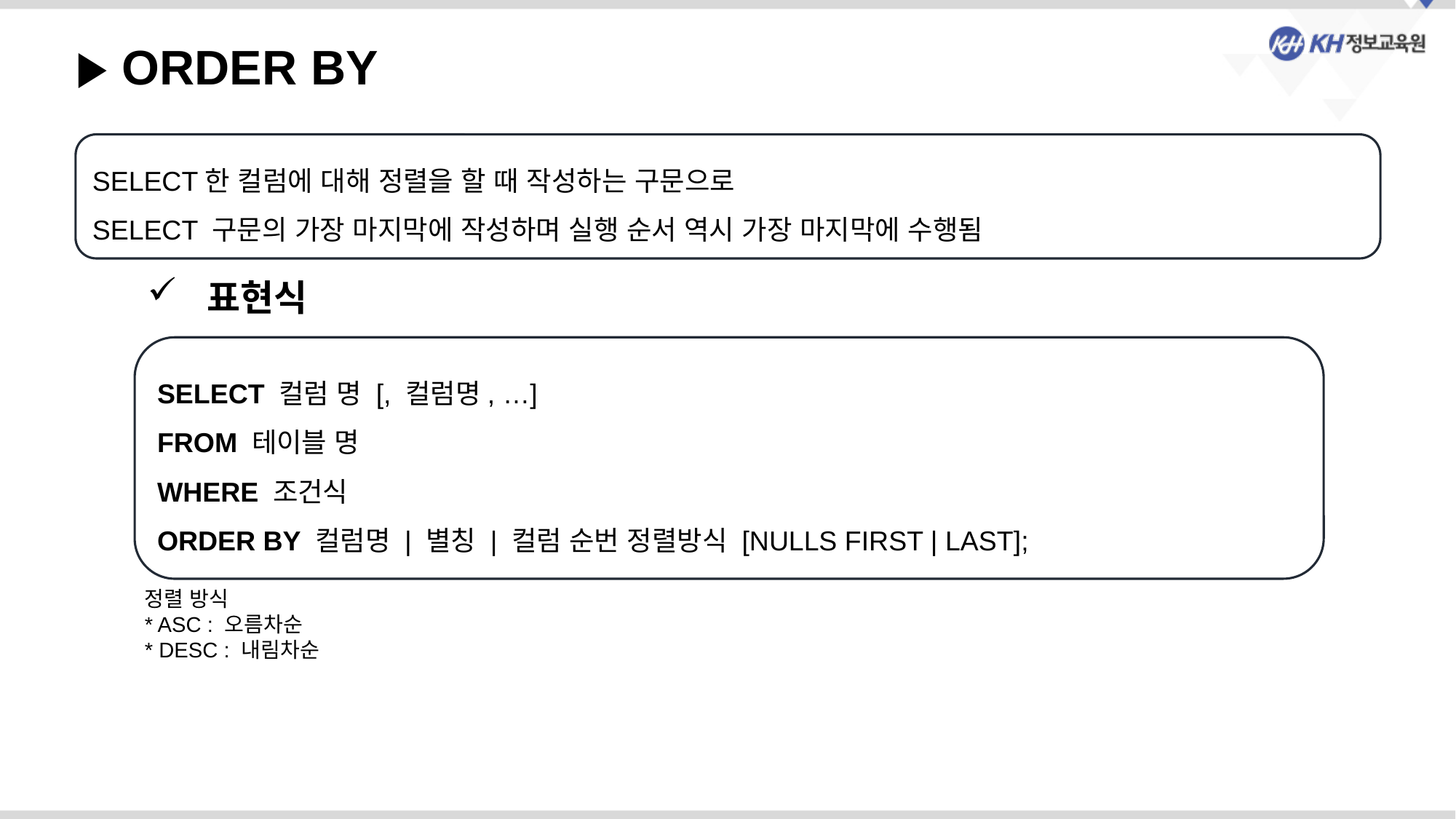

▶ ORDER BY
SELECT한 컬럼에 대해 정렬을 할 때 작성하는 구문으로
SELECT 구문의 가장 마지막에 작성하며 실행 순서 역시 가장 마지막에 수행됨
 표현식
SELECT 컬럼 명 [, 컬럼명, …]
FROM 테이블 명
WHERE 조건식
ORDER BY 컬럼명 | 별칭 | 컬럼 순번 정렬방식 [NULLS FIRST | LAST];
정렬 방식
* ASC : 오름차순
* DESC : 내림차순